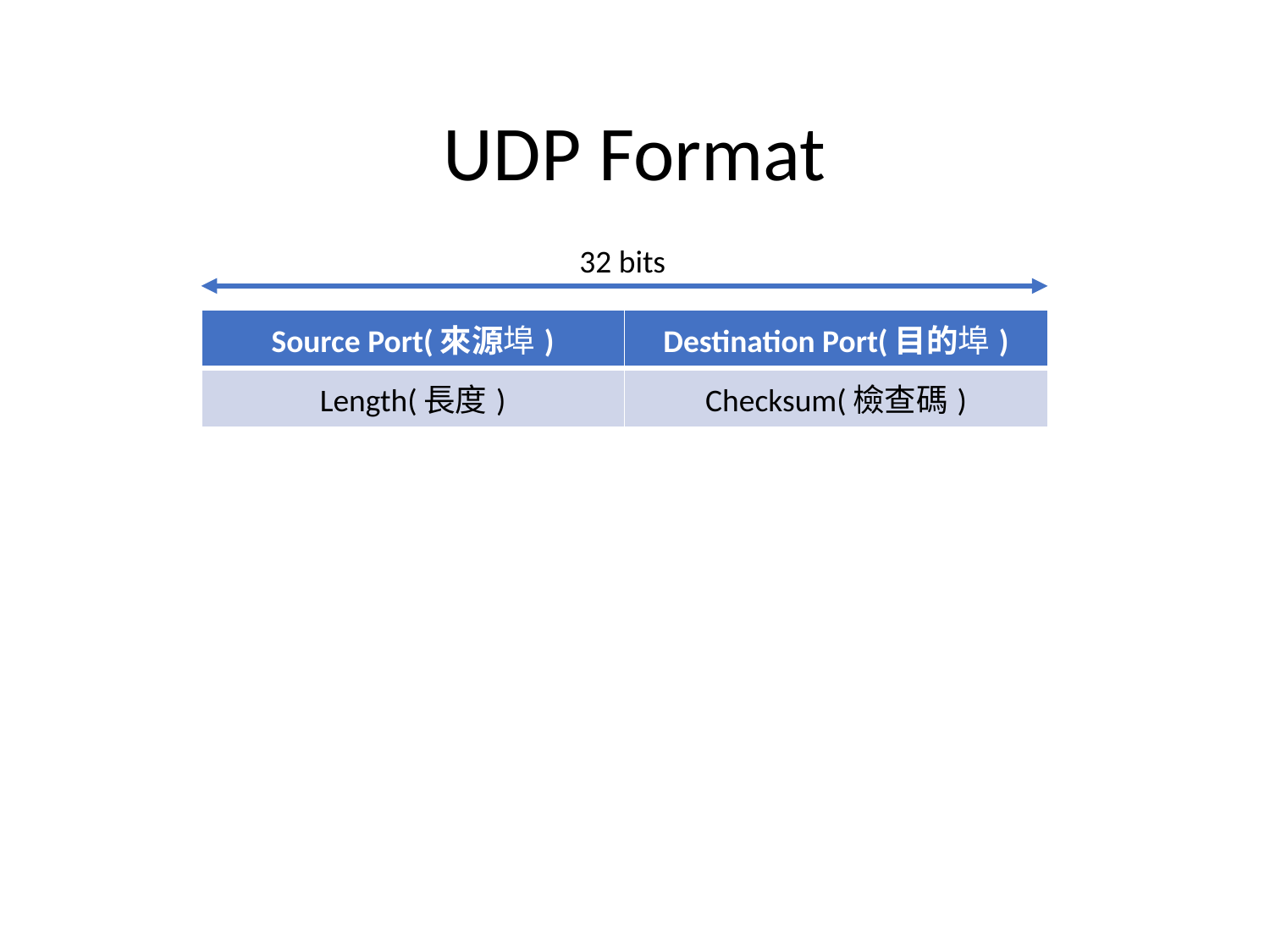

UDP Format
32 bits
| Source Port(來源埠) | Destination Port(目的埠) |
| --- | --- |
| Length(長度) | Checksum(檢查碼) |